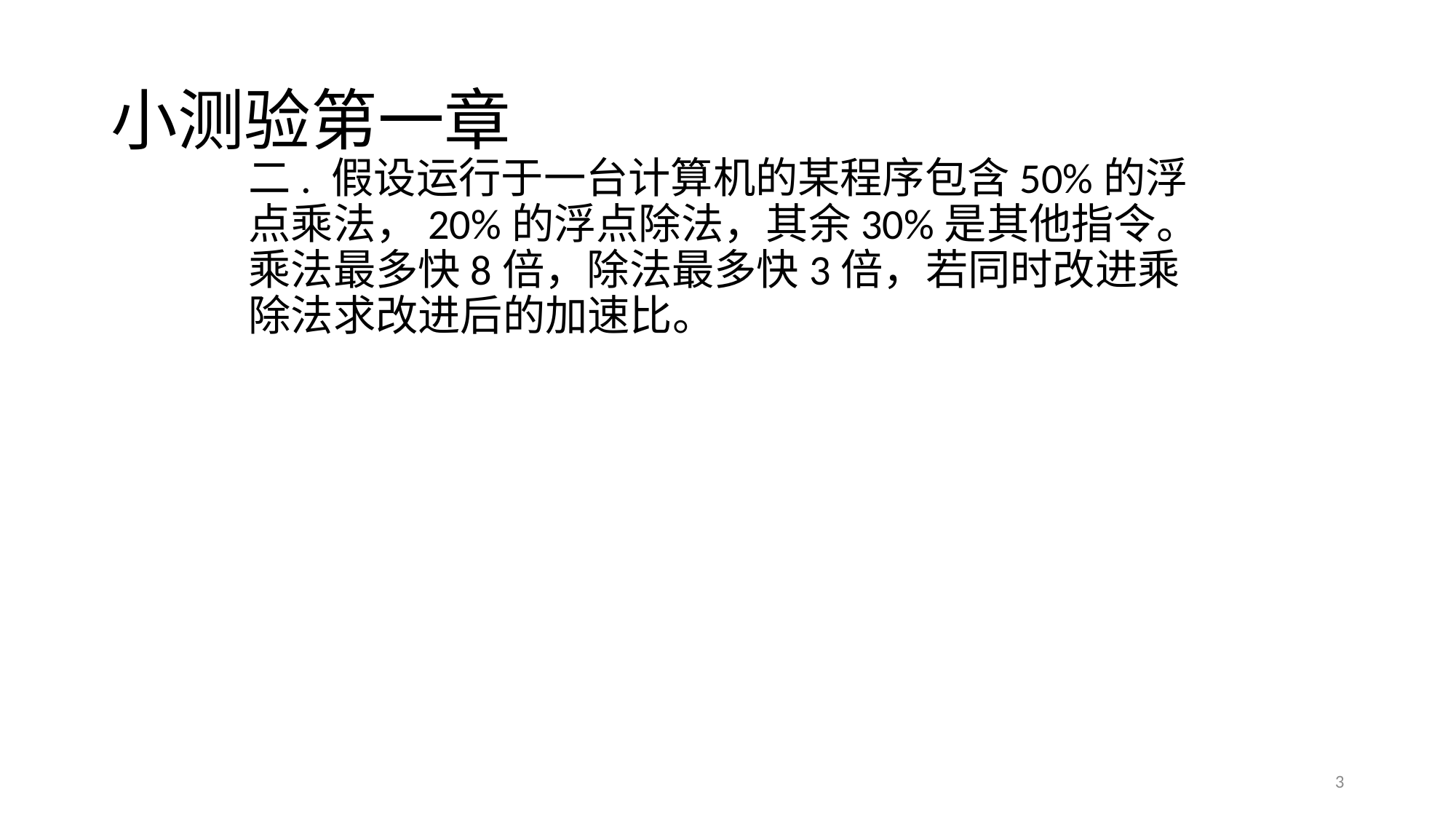

# 小测验第一章
二. 假设运行于一台计算机的某程序包含50%的浮点乘法，20%的浮点除法，其余30%是其他指令。乘法最多快8倍，除法最多快3倍，若同时改进乘除法求改进后的加速比。
3